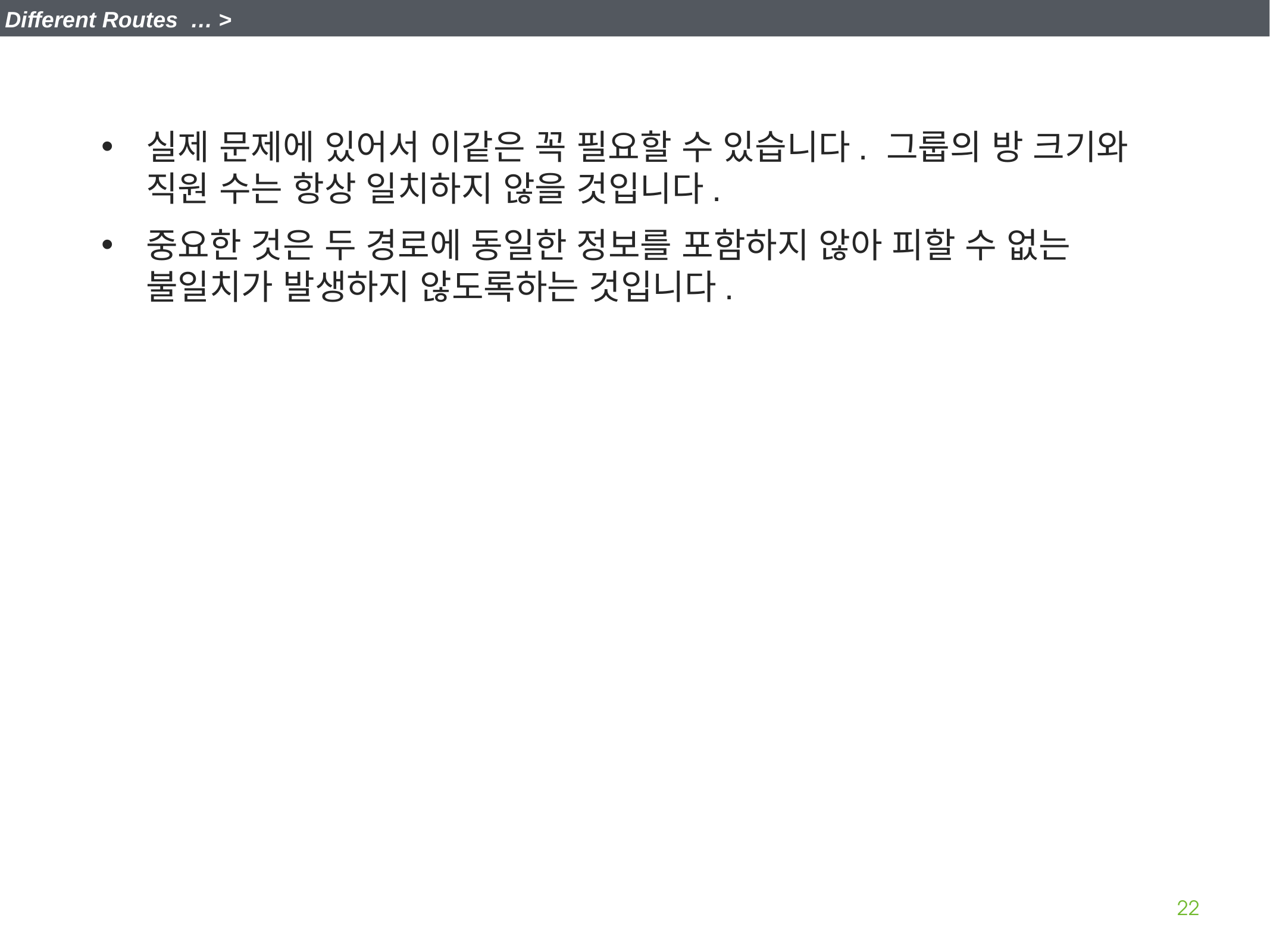

Different Routes  … >
실제 문제에 있어서 이같은 꼭 필요할 수 있습니다. 그룹의 방 크기와 직원 수는 항상 일치하지 않을 것입니다.
중요한 것은 두 경로에 동일한 정보를 포함하지 않아 피할 수 없는 불일치가 발생하지 않도록하는 것입니다.
22